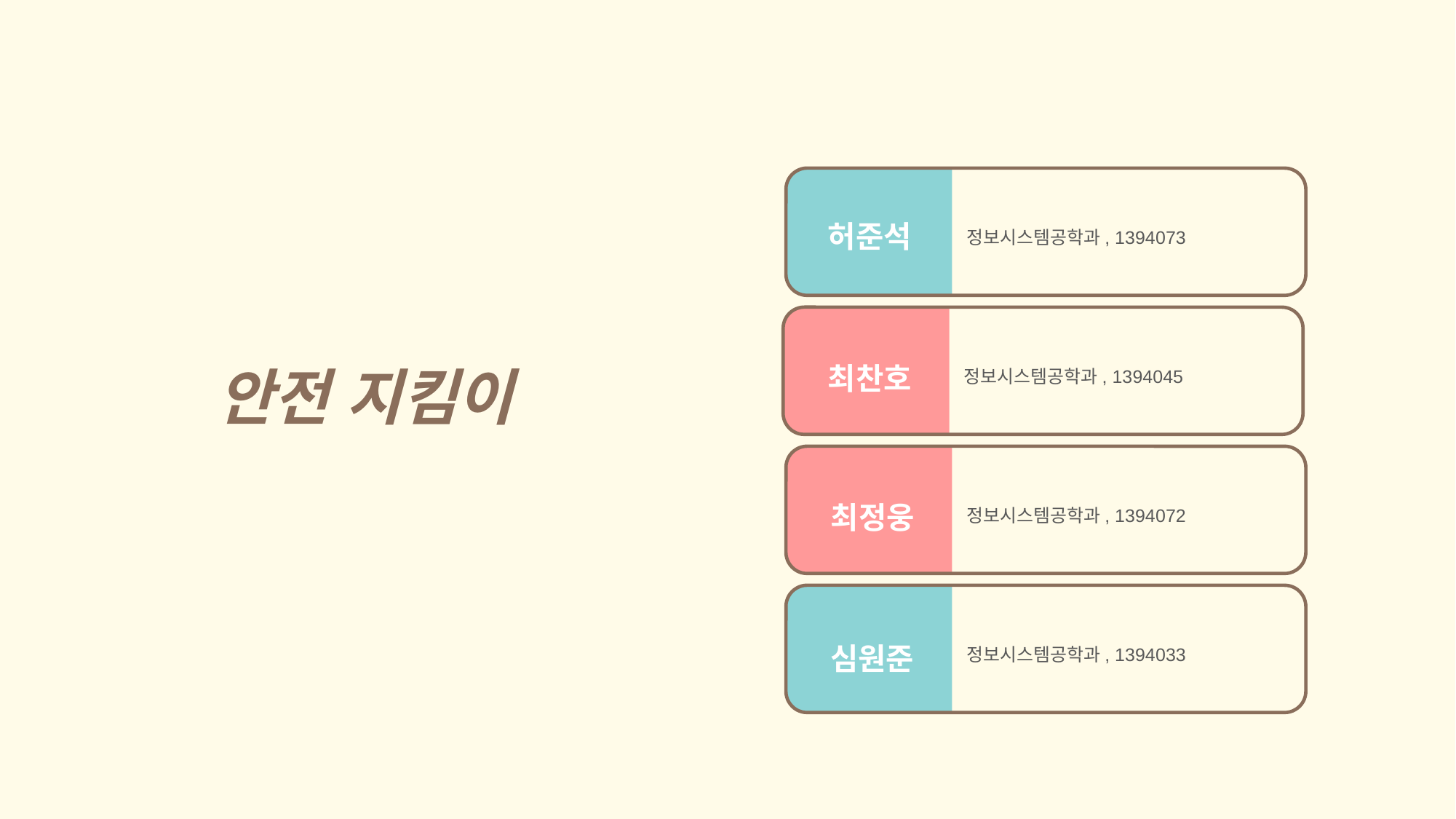

정보시스템공학과, 1394073
허준석

정보시스템공학과, 1394045
안전 지킴이
최찬호

정보시스템공학과, 1394072
최정웅

정보시스템공학과, 1394033
심원준